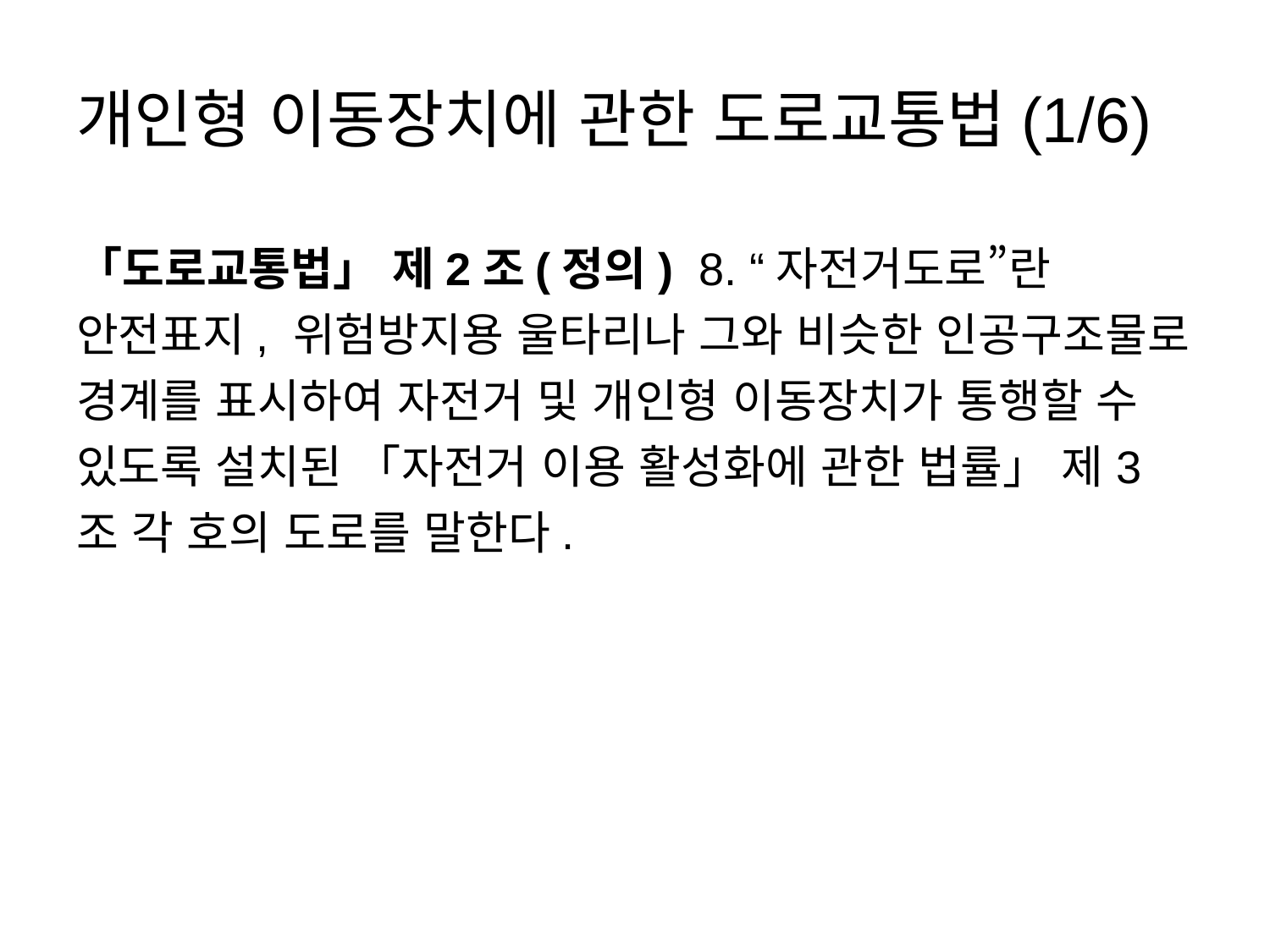

# 개인형 이동장치에 관한 도로교통법(1/6)
「도로교통법」 제2조(정의)  8. “자전거도로”란 안전표지, 위험방지용 울타리나 그와 비슷한 인공구조물로 경계를 표시하여 자전거 및 개인형 이동장치가 통행할 수 있도록 설치된 「자전거 이용 활성화에 관한 법률」 제3조 각 호의 도로를 말한다.